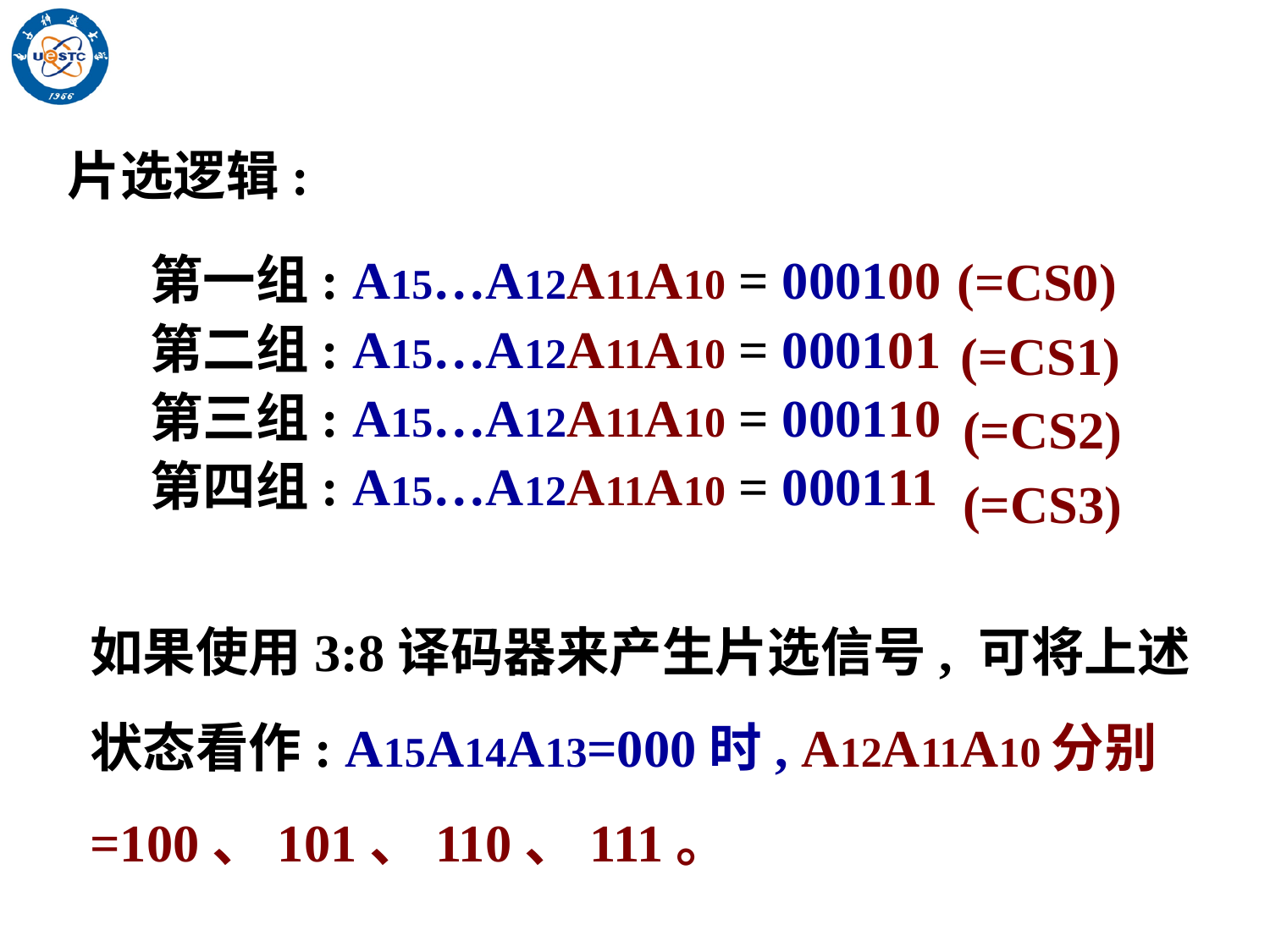

片选逻辑:
第一组: A15…A12A11A10 = 000100
第二组: A15…A12A11A10 = 000101
第三组: A15…A12A11A10 = 000110
第四组: A15…A12A11A10 = 000111
(=CS0)
(=CS1)
(=CS2)
(=CS3)
如果使用3:8译码器来产生片选信号, 可将上述状态看作: A15A14A13=000时, A12A11A10分别=100、101、110、111。